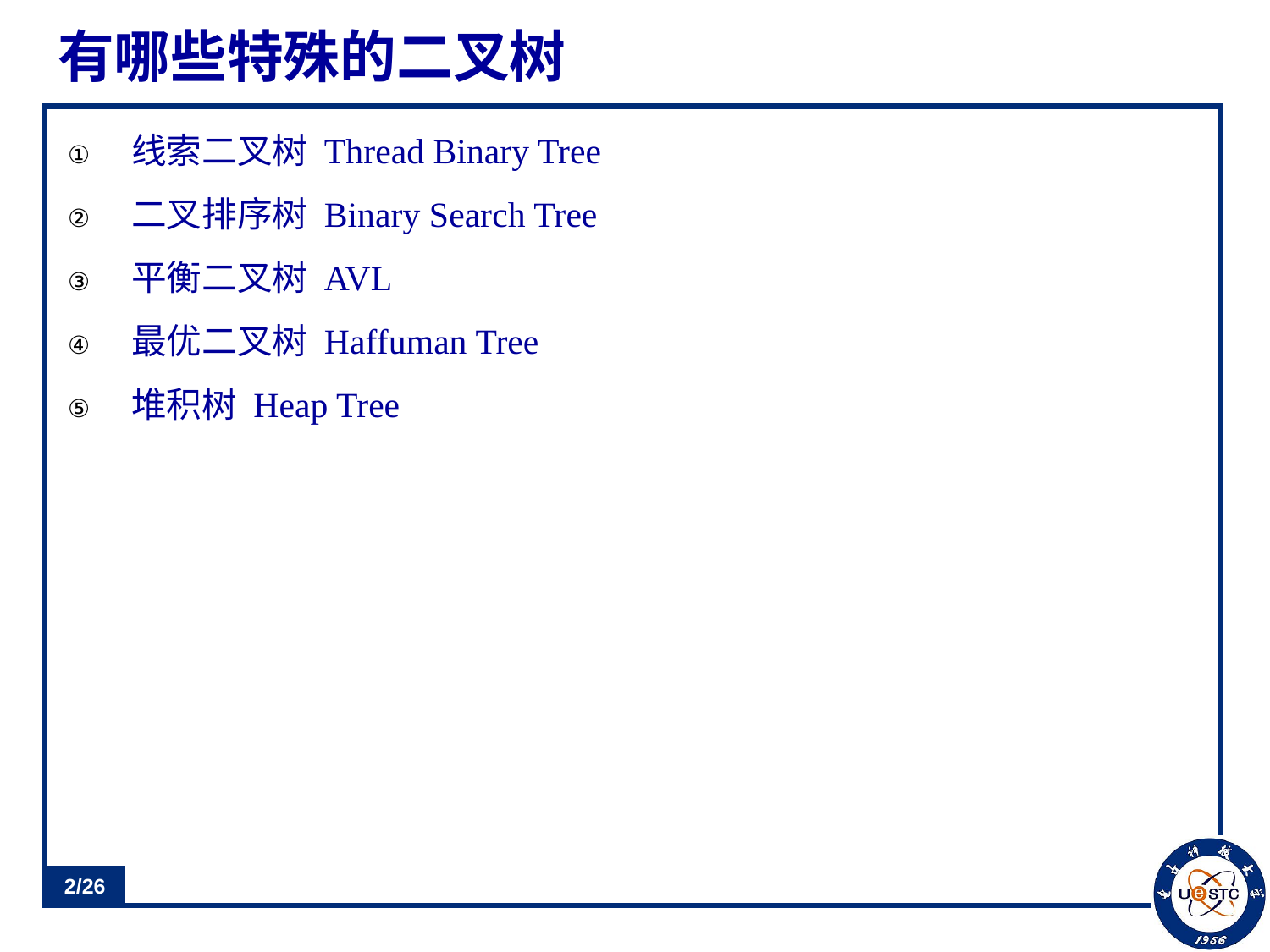

# 有哪些特殊的二叉树
线索二叉树 Thread Binary Tree
二叉排序树 Binary Search Tree
平衡二叉树 AVL
最优二叉树 Haffuman Tree
堆积树 Heap Tree
2/26